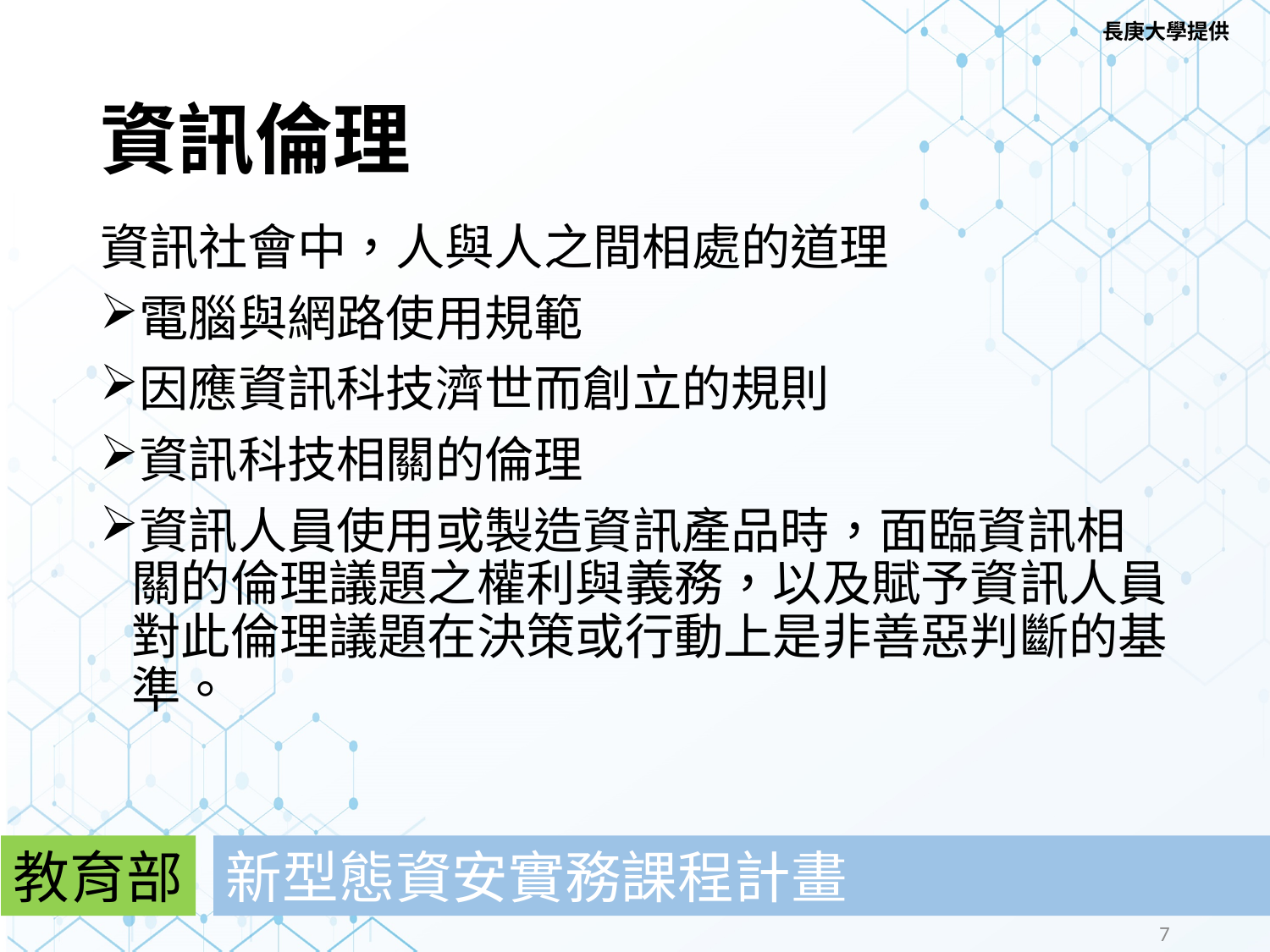

長庚大學提供
# 資訊倫理
資訊社會中，人與人之間相處的道理​
電腦與網路使用規範​
因應資訊科技濟世而創立的規則​
資訊科技相關的倫理​
資訊人員使用或製造資訊產品時，面臨資訊相關的倫理議題之權利與義務，以及賦予資訊人員對此倫理議題在決策或行動上是非善惡判斷的基準。​​
教育部
新型態資安實務課程計畫
7